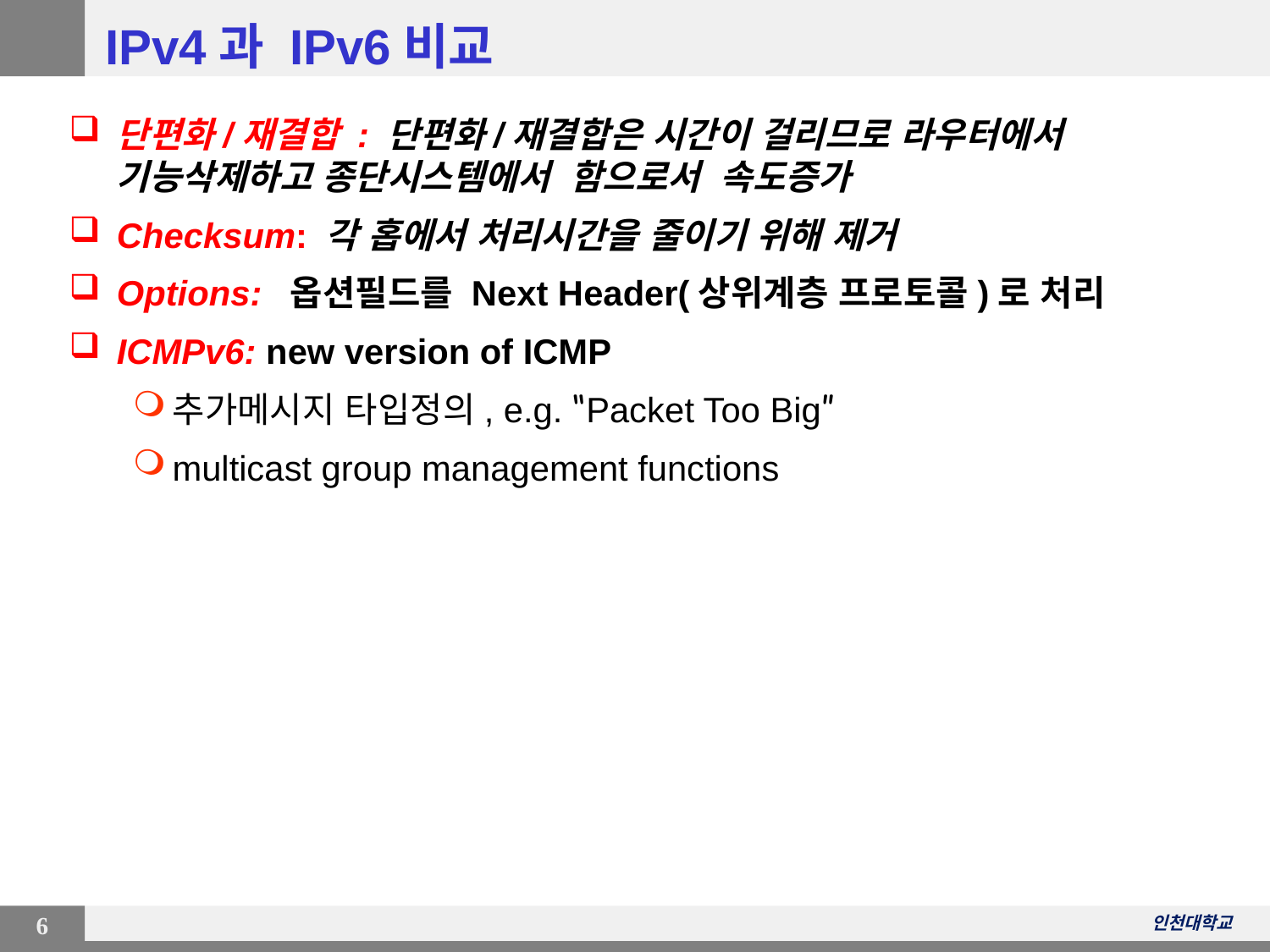

# IPv4과 IPv6비교
단편화/재결합 : 단편화/재결합은 시간이 걸리므로 라우터에서 기능삭제하고 종단시스템에서  함으로서  속도증가
Checksum: 각 홉에서 처리시간을 줄이기 위해 제거
Options:  옵션필드를 Next Header(상위계층 프로토콜)로 처리
ICMPv6: new version of ICMP
추가메시지 타입정의, e.g. “Packet Too Big”
multicast group management functions